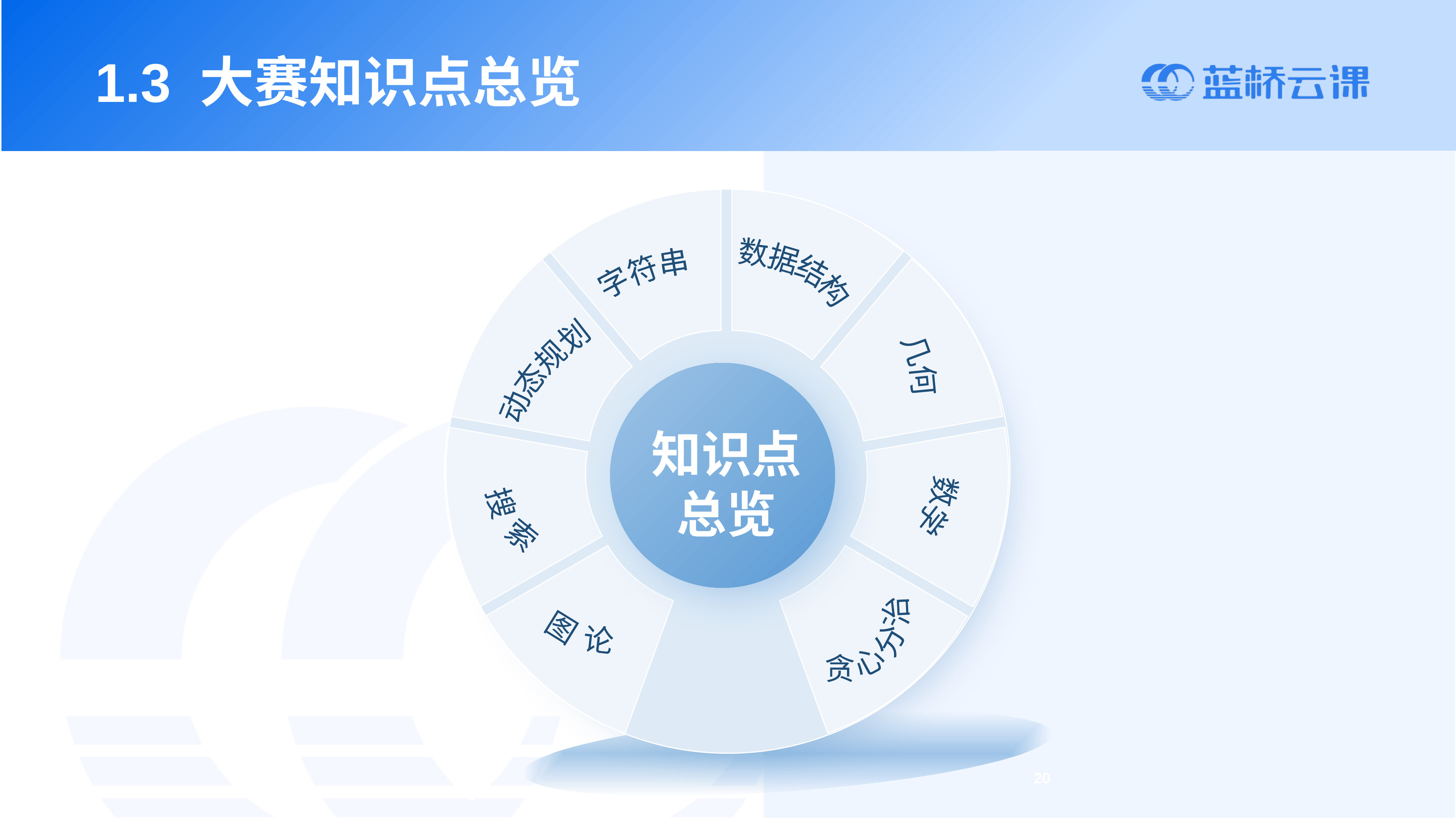

1.3 大赛知识点总览

数据结构
字符串
几何
动态规划

数学
搜 索
知识点
总览
图 论
贪心分治

20